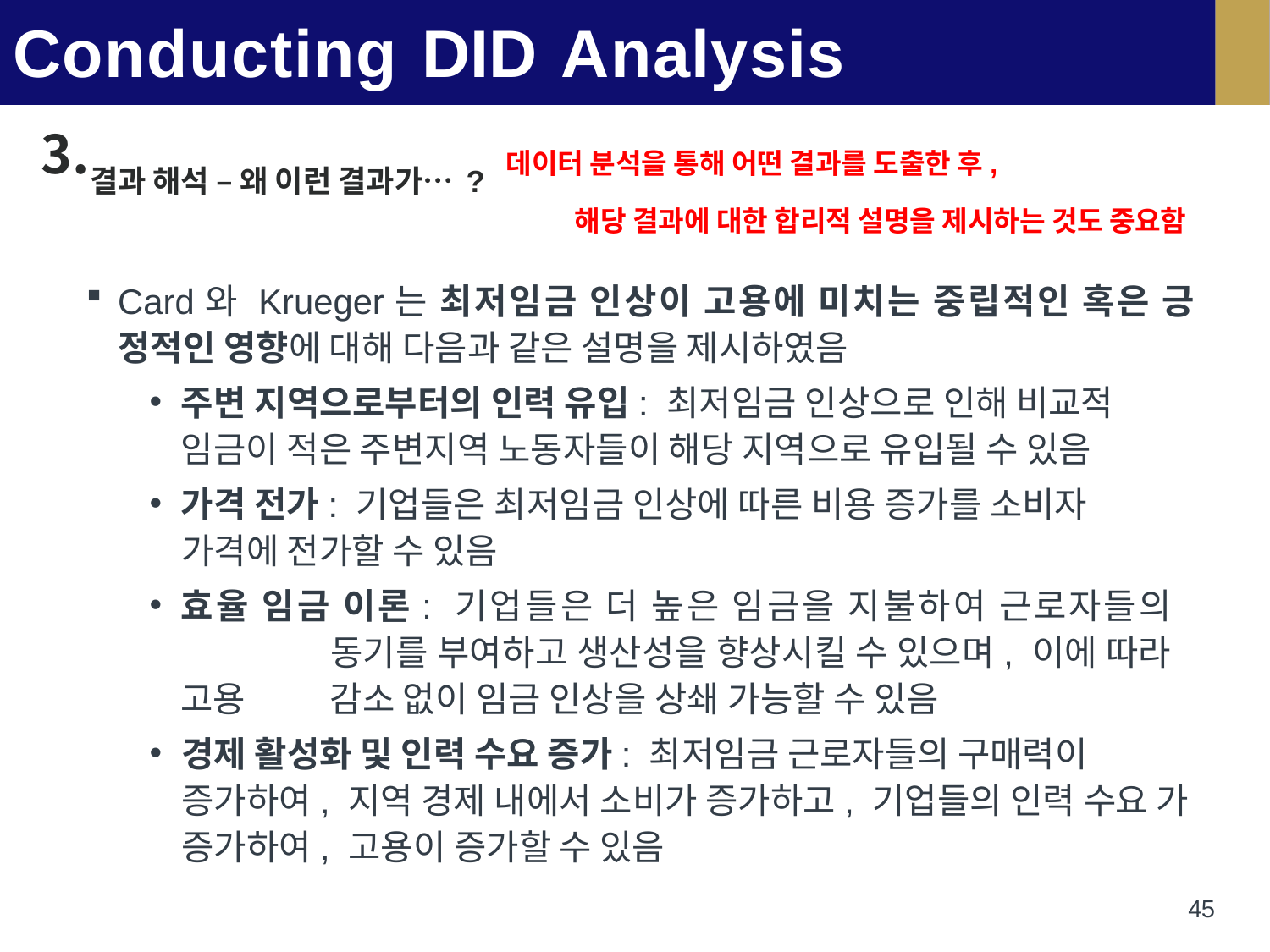

# Conducting DID Analysis
결과 해석 – 왜 이런 결과가…? 데이터 분석을 통해 어떤 결과를 도출한 후,
해당 결과에 대한 합리적 설명을 제시하는 것도 중요함

Card와 Krueger는 최저임금 인상이 고용에 미치는 중립적인 혹은 긍 정적인 영향에 대해 다음과 같은 설명을 제시하였음
주변 지역으로부터의 인력 유입: 최저임금 인상으로 인해 비교적 	임금이 적은 주변지역 노동자들이 해당 지역으로 유입될 수 있음
가격 전가: 기업들은 최저임금 인상에 따른 비용 증가를 소비자
가격에 전가할 수 있음
효율 임금 이론: 기업들은 더 높은 임금을 지불하여 근로자들의 	동기를 부여하고 생산성을 향상시킬 수 있으며, 이에 따라 고용 	감소 없이 임금 인상을 상쇄 가능할 수 있음
경제 활성화 및 인력 수요 증가: 최저임금 근로자들의 구매력이 증가하여, 지역 경제 내에서 소비가 증가하고, 기업들의 인력 수요 가 증가하여, 고용이 증가할 수 있음
45